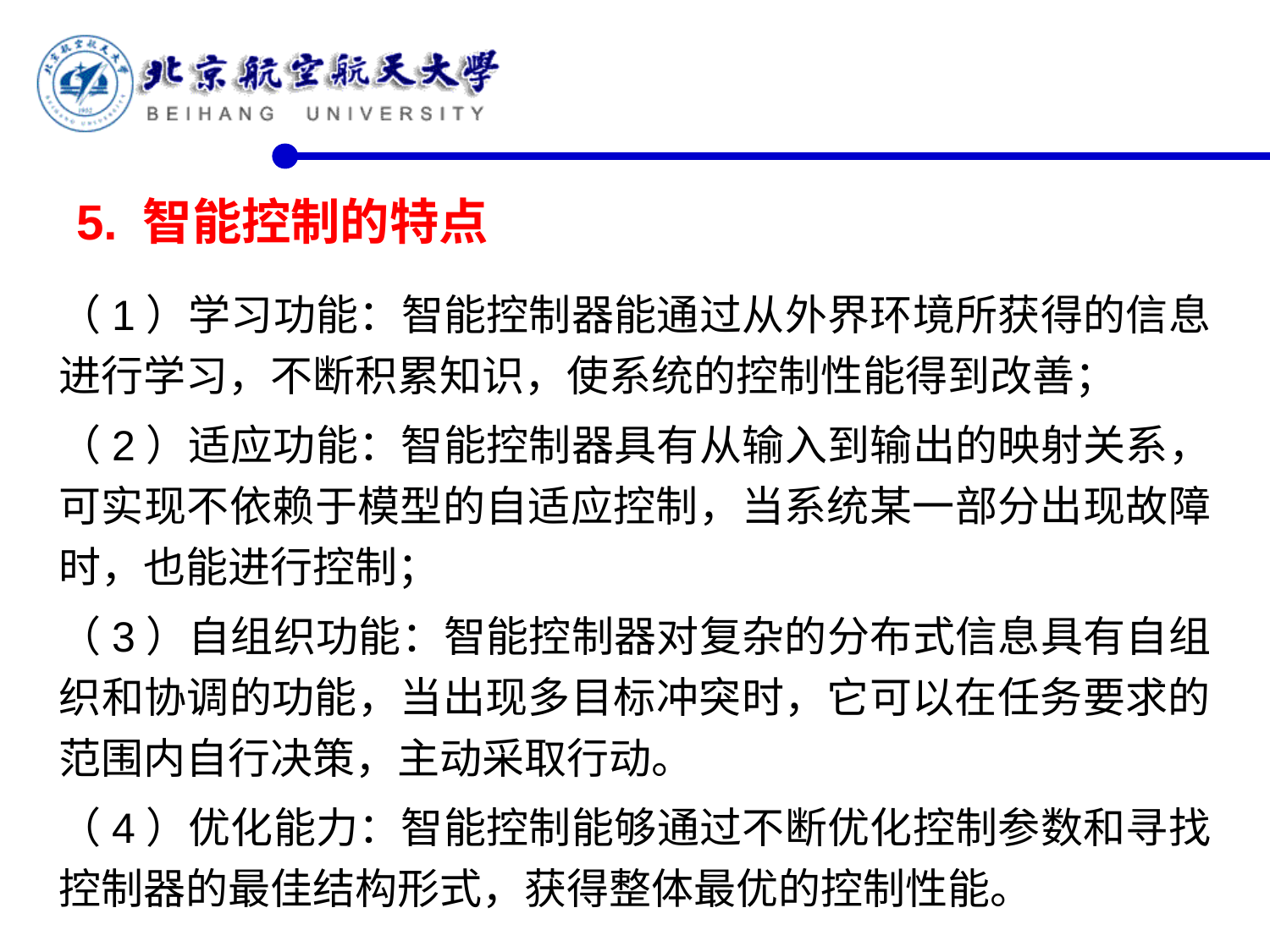

5. 智能控制的特点
（1）学习功能：智能控制器能通过从外界环境所获得的信息进行学习，不断积累知识，使系统的控制性能得到改善；
（2）适应功能：智能控制器具有从输入到输出的映射关系，可实现不依赖于模型的自适应控制，当系统某一部分出现故障时，也能进行控制；
（3）自组织功能：智能控制器对复杂的分布式信息具有自组织和协调的功能，当出现多目标冲突时，它可以在任务要求的范围内自行决策，主动采取行动。
（4）优化能力：智能控制能够通过不断优化控制参数和寻找控制器的最佳结构形式，获得整体最优的控制性能。